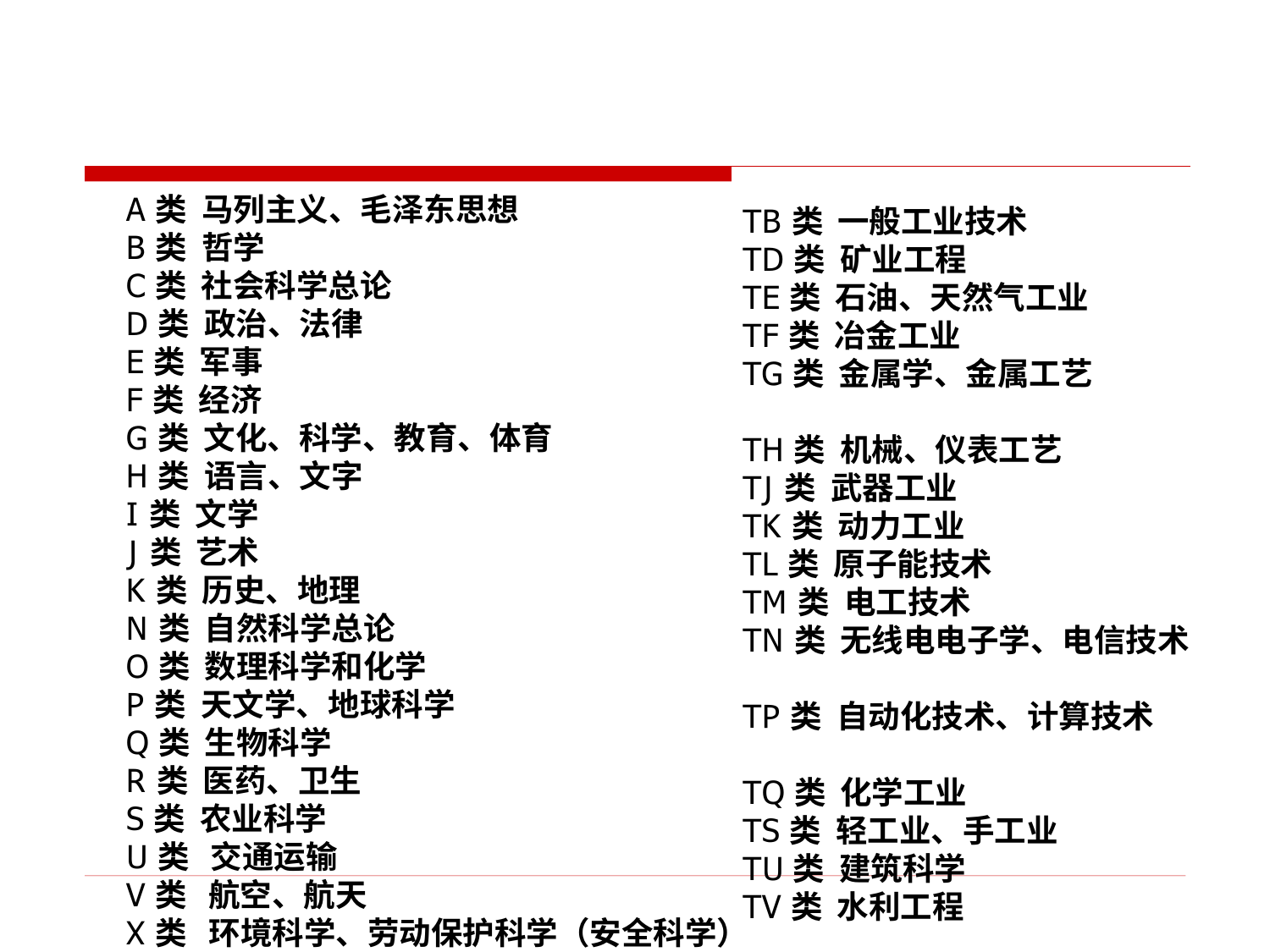

中图分类法
A类  马列主义、毛泽东思想
B类  哲学
C类  社会科学总论
D类  政治、法律
E类  军事
F类  经济
G类  文化、科学、教育、体育
H类  语言、文字
I类  文学
J类  艺术
K类  历史、地理
N类  自然科学总论
O类  数理科学和化学
P类  天文学、地球科学
Q类  生物科学
R类  医药、卫生
S类  农业科学
U类   交通运输
V类   航空、航天
X类   环境科学、劳动保护科学（安全科学）

TB类  一般工业技术
TD类  矿业工程
TE类  石油、天然气工业
TF类  冶金工业
TG类  金属学、金属工艺
TH类  机械、仪表工艺
TJ类  武器工业
TK类  动力工业
TL类  原子能技术
TM类  电工技术
TN类  无线电电子学、电信技术
TP类  自动化技术、计算技术
TQ类  化学工业
TS类  轻工业、手工业
TU类  建筑科学
TV类  水利工程